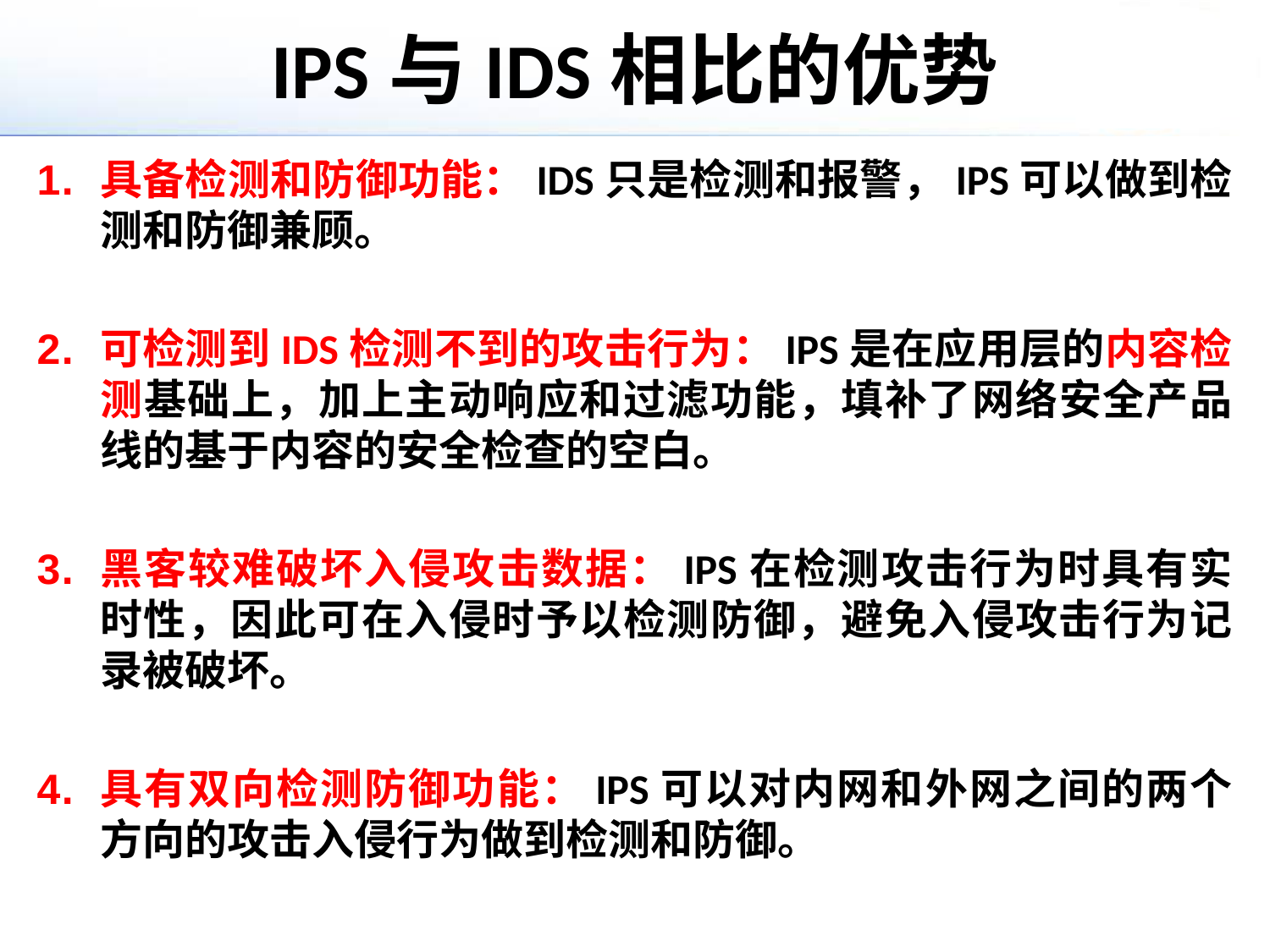

# IPS与IDS相比的优势
具备检测和防御功能：IDS只是检测和报警，IPS可以做到检测和防御兼顾。

可检测到IDS检测不到的攻击行为：IPS是在应用层的内容检测基础上，加上主动响应和过滤功能，填补了网络安全产品线的基于内容的安全检查的空白。

黑客较难破坏入侵攻击数据：IPS在检测攻击行为时具有实时性，因此可在入侵时予以检测防御，避免入侵攻击行为记录被破坏。

具有双向检测防御功能：IPS可以对内网和外网之间的两个方向的攻击入侵行为做到检测和防御。